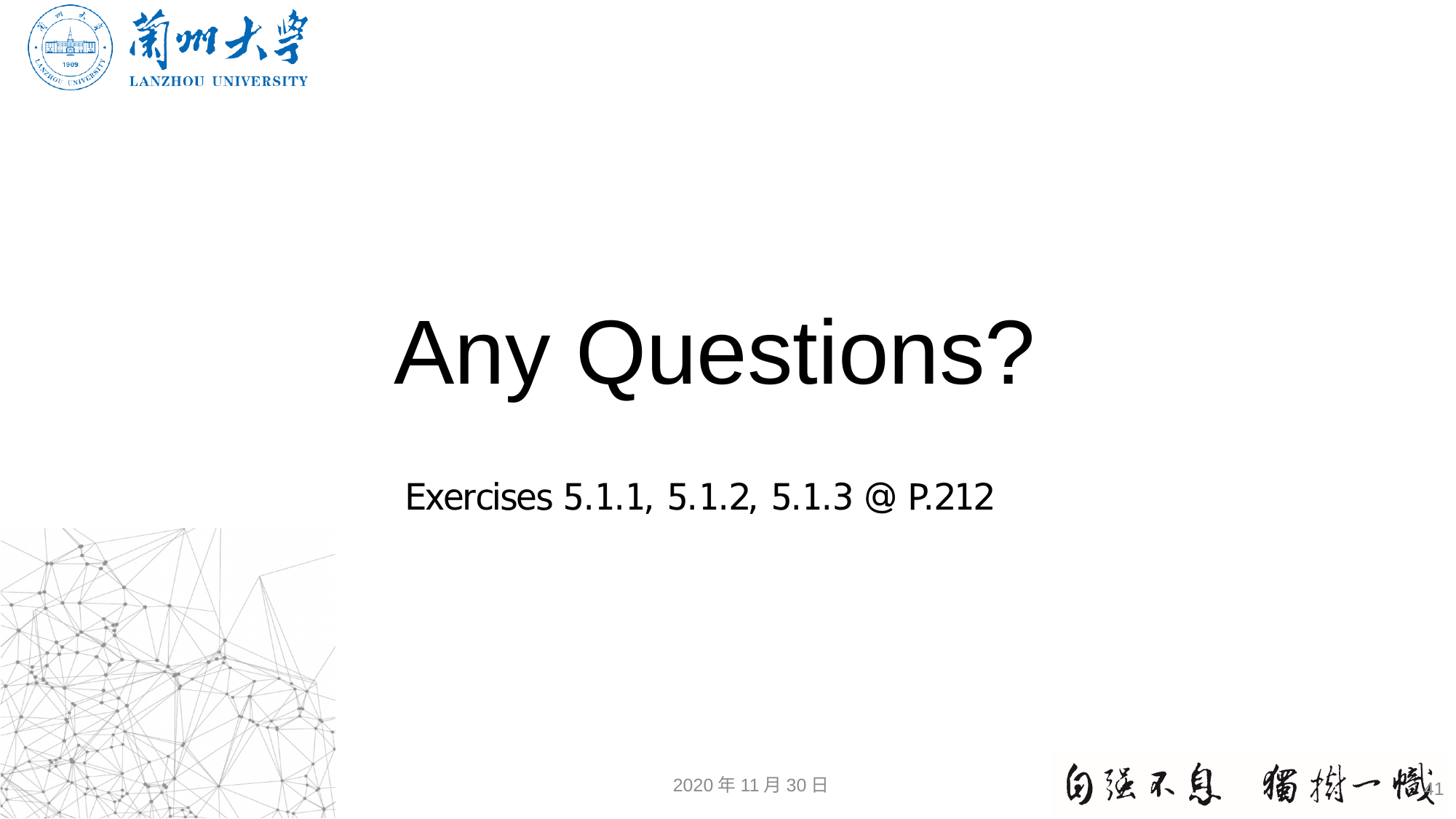

# Any Questions?
Exercises 5.1.1, 5.1.2, 5.1.3 @ P.212
2020年11月30日
41